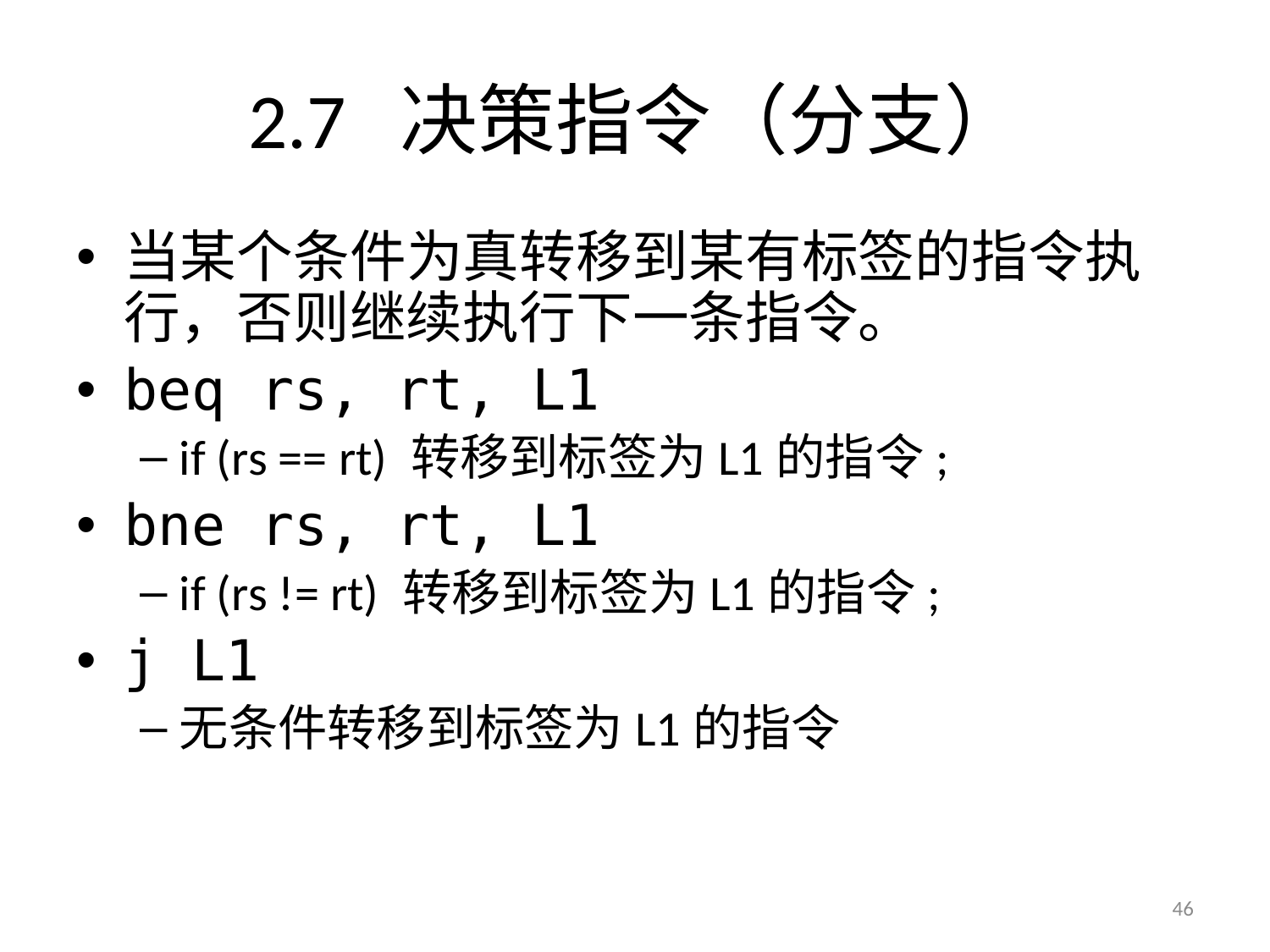

# 2.7  决策指令（分支）
当某个条件为真转移到某有标签的指令执行，否则继续执行下一条指令。
beq rs, rt, L1
if (rs == rt) 转移到标签为L1的指令;
bne rs, rt, L1
if (rs != rt) 转移到标签为L1的指令;
j L1
无条件转移到标签为L1的指令
46